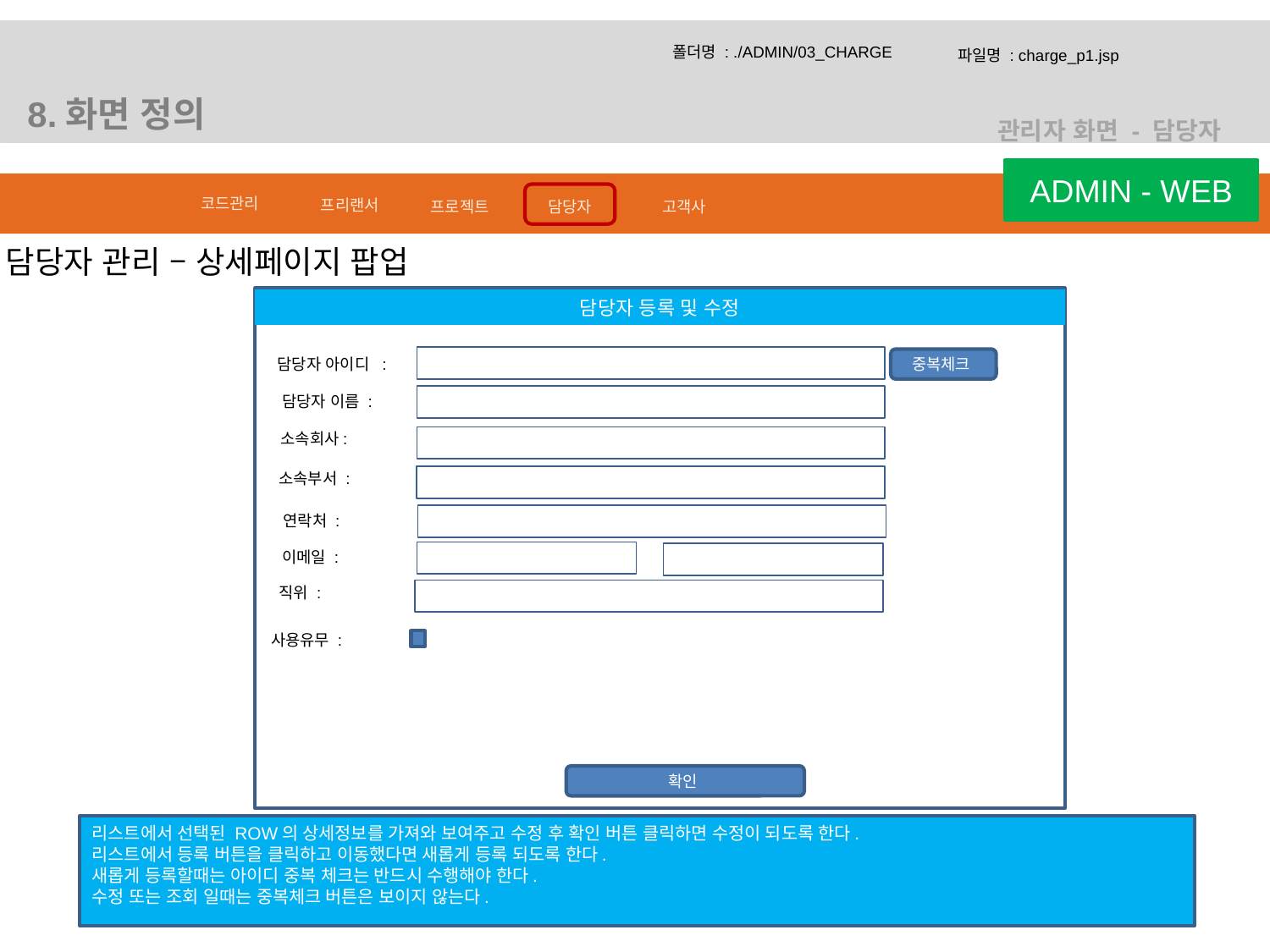

폴더명 : ./ADMIN/03_CHARGE
파일명 : charge_p1.jsp
8.화면 정의
관리자 화면 - 담당자
ADMIN - WEB

코드관리
프리랜서
담당자
고객사
프로젝트
담당자 관리 – 상세페이지 팝업

담당자 등록 및 수정

담당자 아이디  :
중복체크
 담당자 이름 :

소속회사:

소속부서 :

 연락처 :

 이메일 :

 직위 :

사용유무 :

확인
리스트에서 선택된 ROW의 상세정보를 가져와 보여주고 수정 후 확인 버튼 클릭하면 수정이 되도록 한다.
리스트에서 등록 버튼을 클릭하고 이동했다면 새롭게 등록 되도록 한다.
새롭게 등록할때는 아이디 중복 체크는 반드시 수행해야 한다.
수정 또는 조회 일때는 중복체크 버튼은 보이지 않는다.